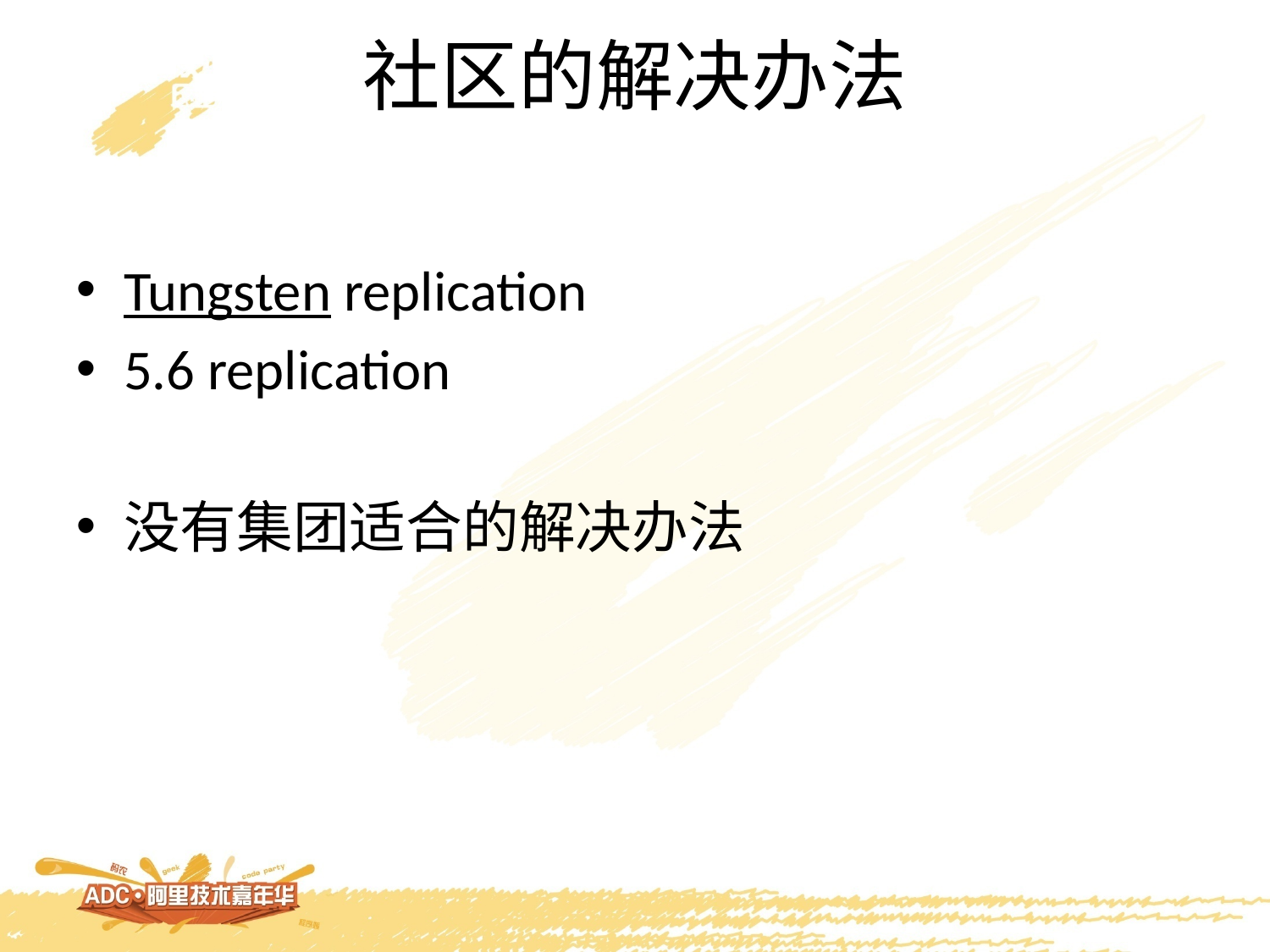

# 社区的解决办法

Tungsten replication
5.6 replication

没有集团适合的解决办法